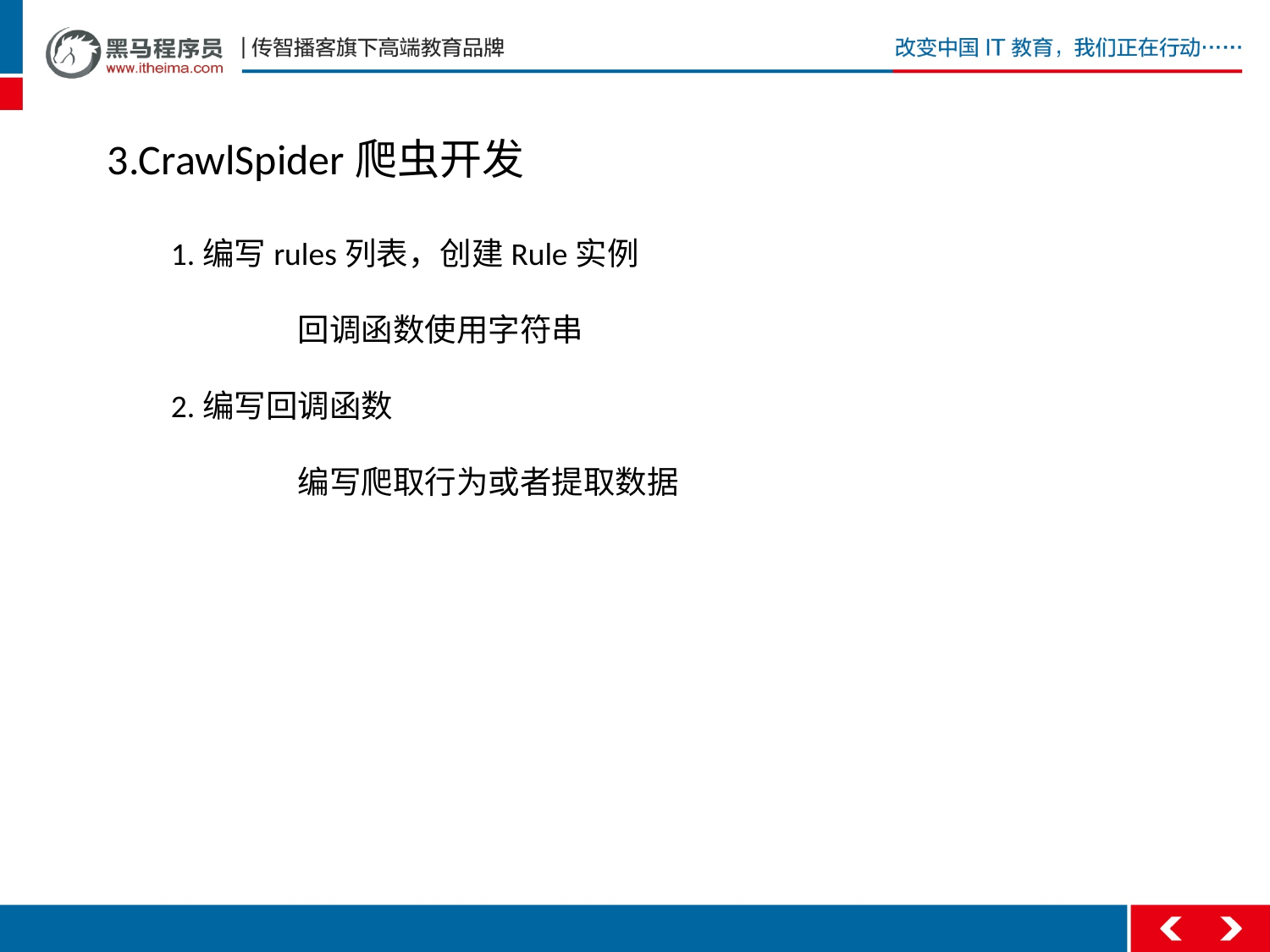

3.CrawlSpider爬虫开发

1.编写rules列表，创建Rule实例

	回调函数使用字符串

2.编写回调函数

	编写爬取行为或者提取数据